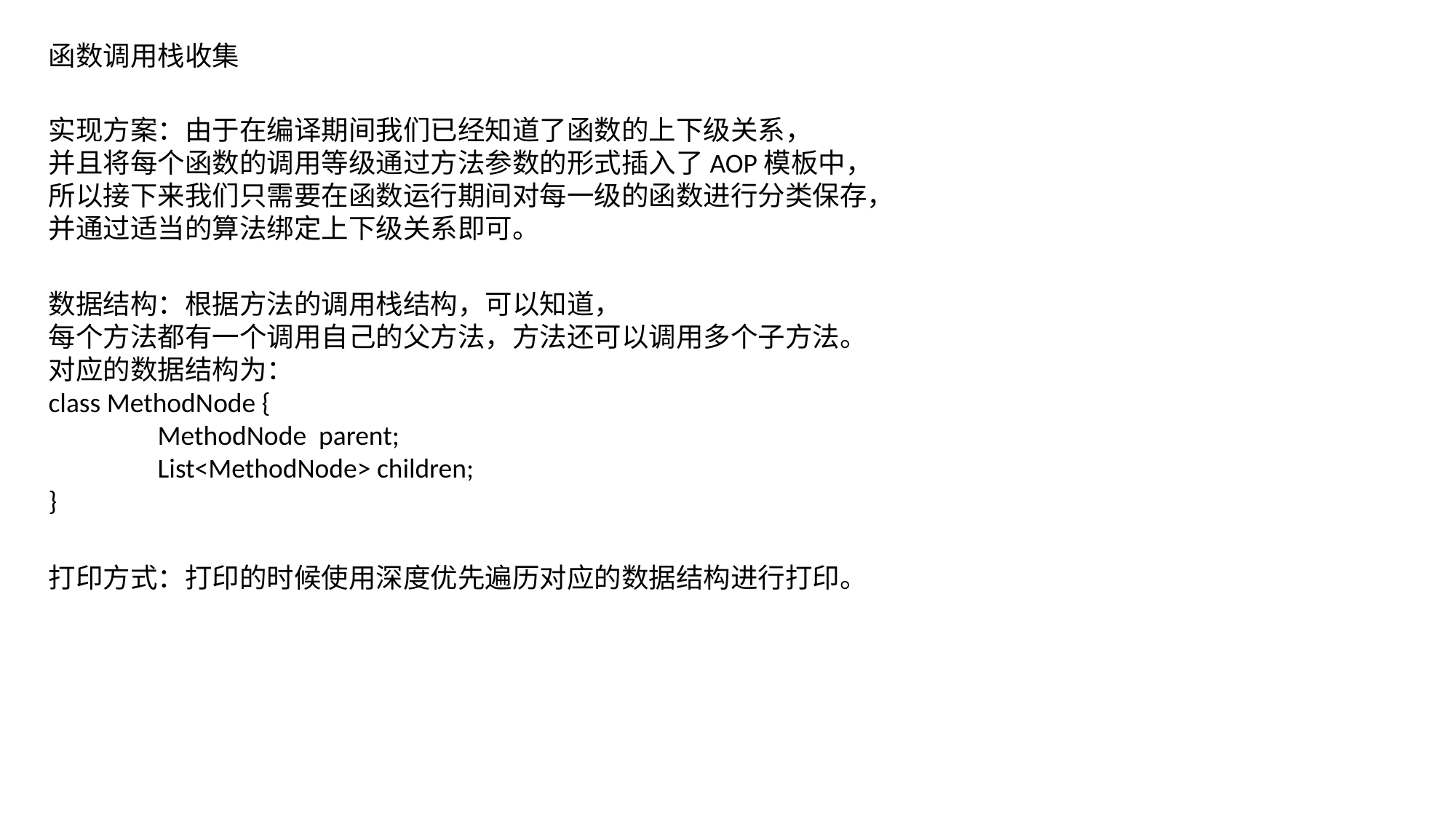

函数调用栈收集
实现方案：由于在编译期间我们已经知道了函数的上下级关系，
并且将每个函数的调用等级通过方法参数的形式插入了AOP模板中，
所以接下来我们只需要在函数运行期间对每一级的函数进行分类保存，
并通过适当的算法绑定上下级关系即可。
数据结构：根据方法的调用栈结构，可以知道，
每个方法都有一个调用自己的父方法，方法还可以调用多个子方法。
对应的数据结构为：
class MethodNode {
	MethodNode  parent;
	List<MethodNode> children;
}
打印方式：打印的时候使用深度优先遍历对应的数据结构进行打印。